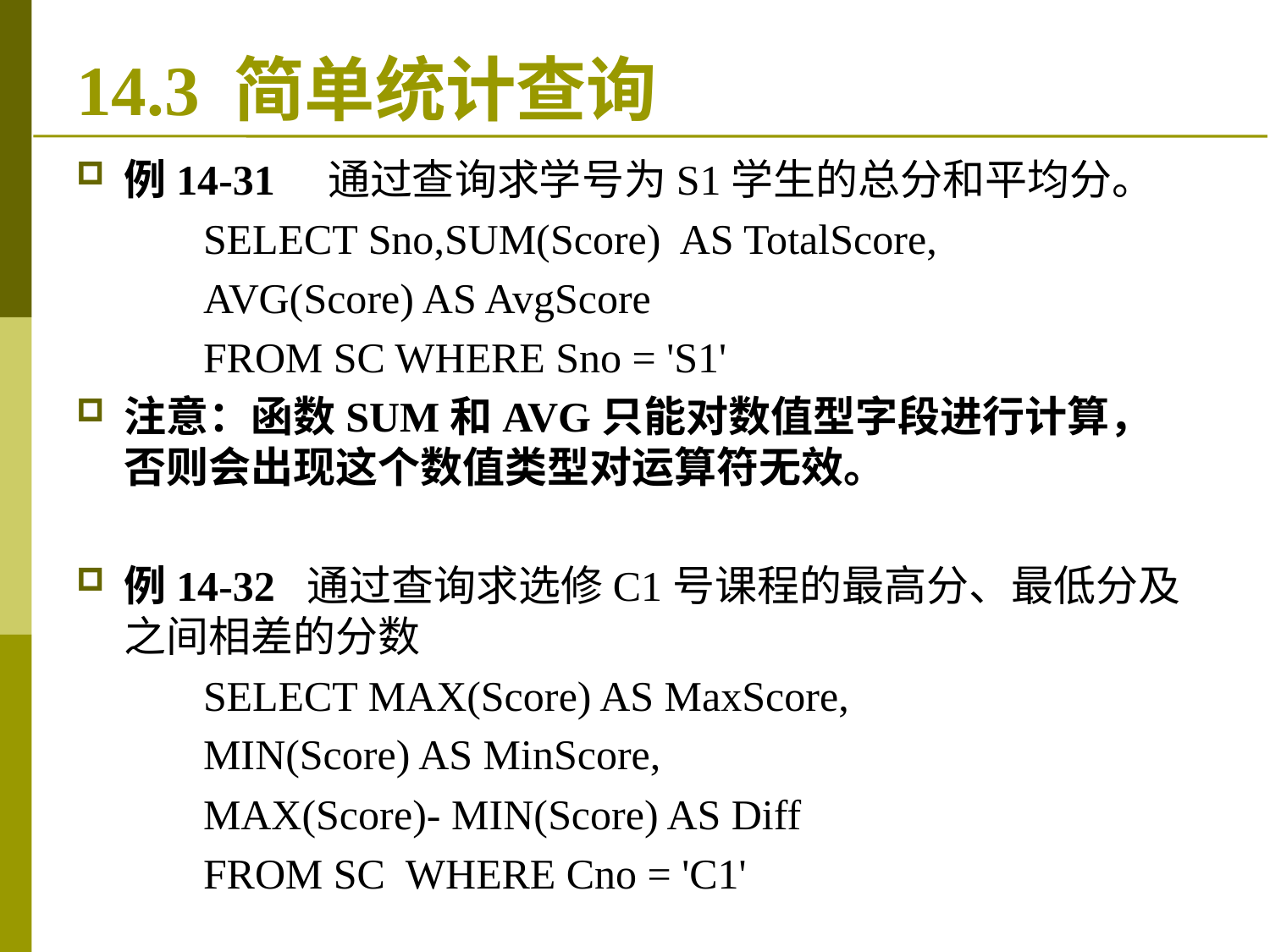

# 14.3 简单统计查询
例14-31　通过查询求学号为S1学生的总分和平均分。
	SELECT Sno,SUM(Score)  AS TotalScore,
	AVG(Score) AS AvgScore
	FROM SC WHERE Sno = 'S1'
注意：函数SUM和AVG只能对数值型字段进行计算，否则会出现这个数值类型对运算符无效。

例14-32  通过查询求选修C1号课程的最高分、最低分及之间相差的分数
    	SELECT MAX(Score) AS MaxScore,
	MIN(Score) AS MinScore,
	MAX(Score)- MIN(Score) AS Diff
 	FROM SC  WHERE Cno = 'C1'